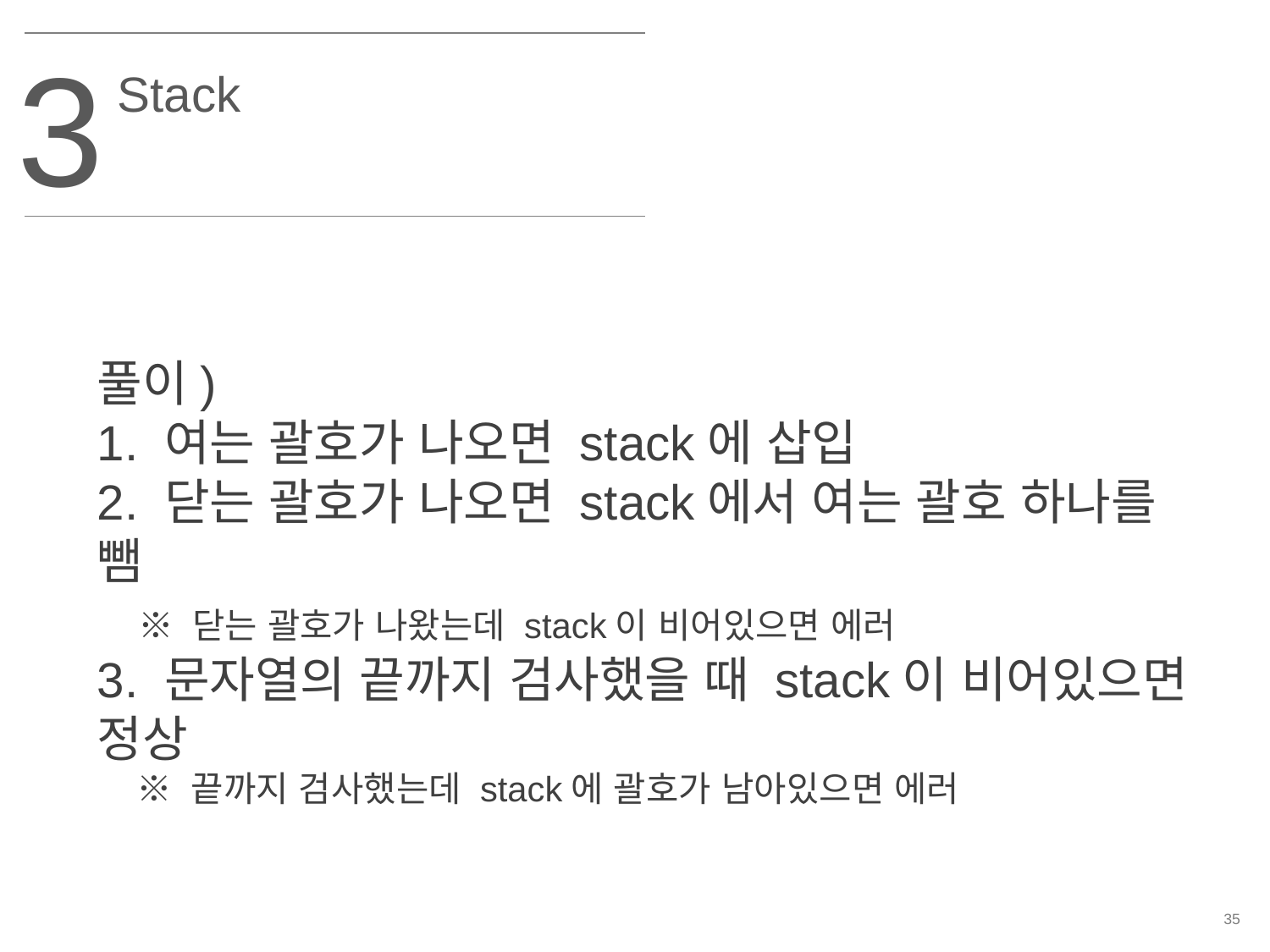

3
Stack
풀이)
1. 여는 괄호가 나오면 stack에 삽입
2. 닫는 괄호가 나오면 stack에서 여는 괄호 하나를 뺌
   ※ 닫는 괄호가 나왔는데 stack이 비어있으면 에러
3. 문자열의 끝까지 검사했을 때 stack이 비어있으면 정상
    ※ 끝까지 검사했는데 stack에 괄호가 남아있으면 에러